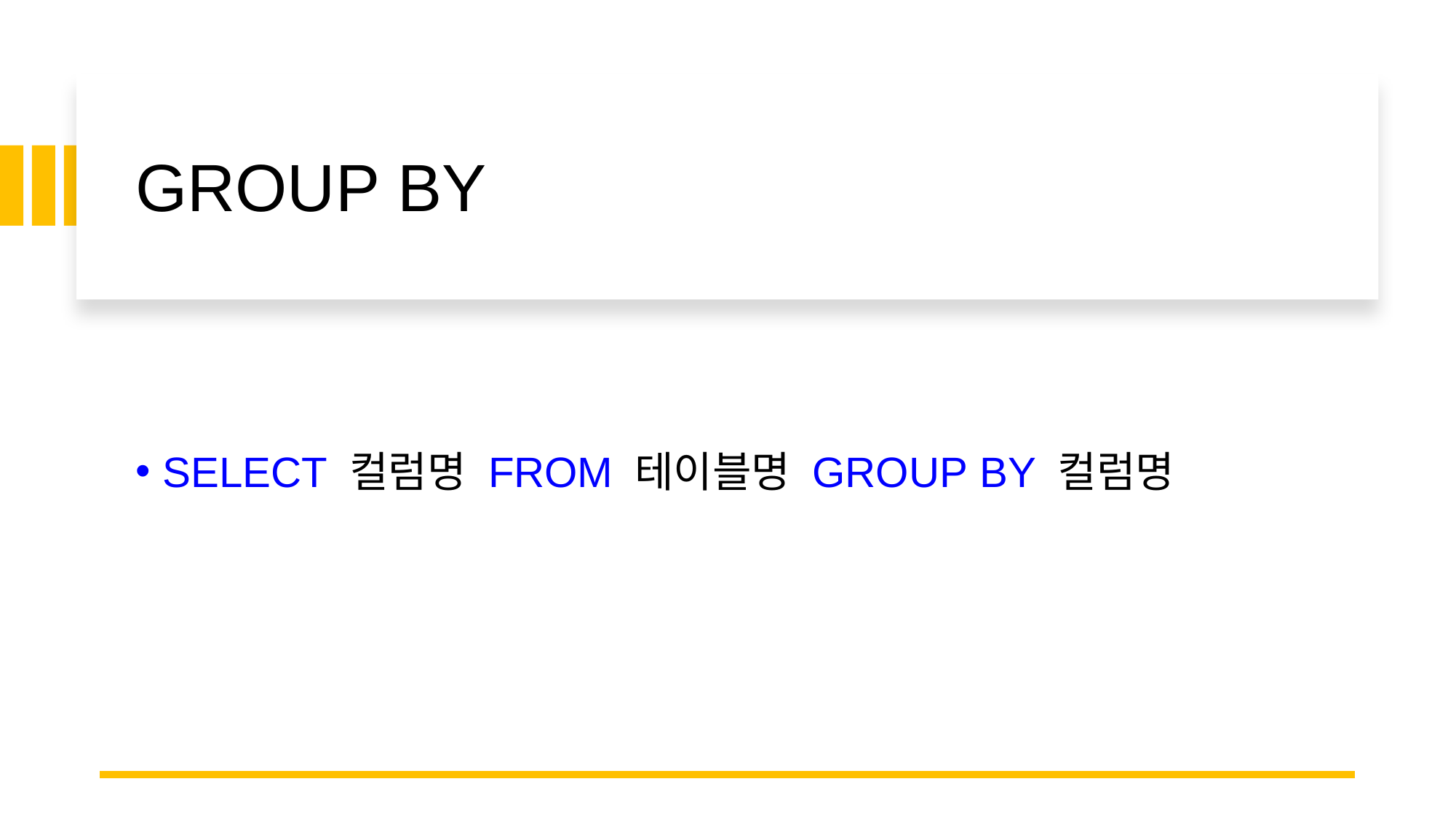

# GROUP BY
SELECT 컬럼명 FROM 테이블명 GROUP BY 컬럼명